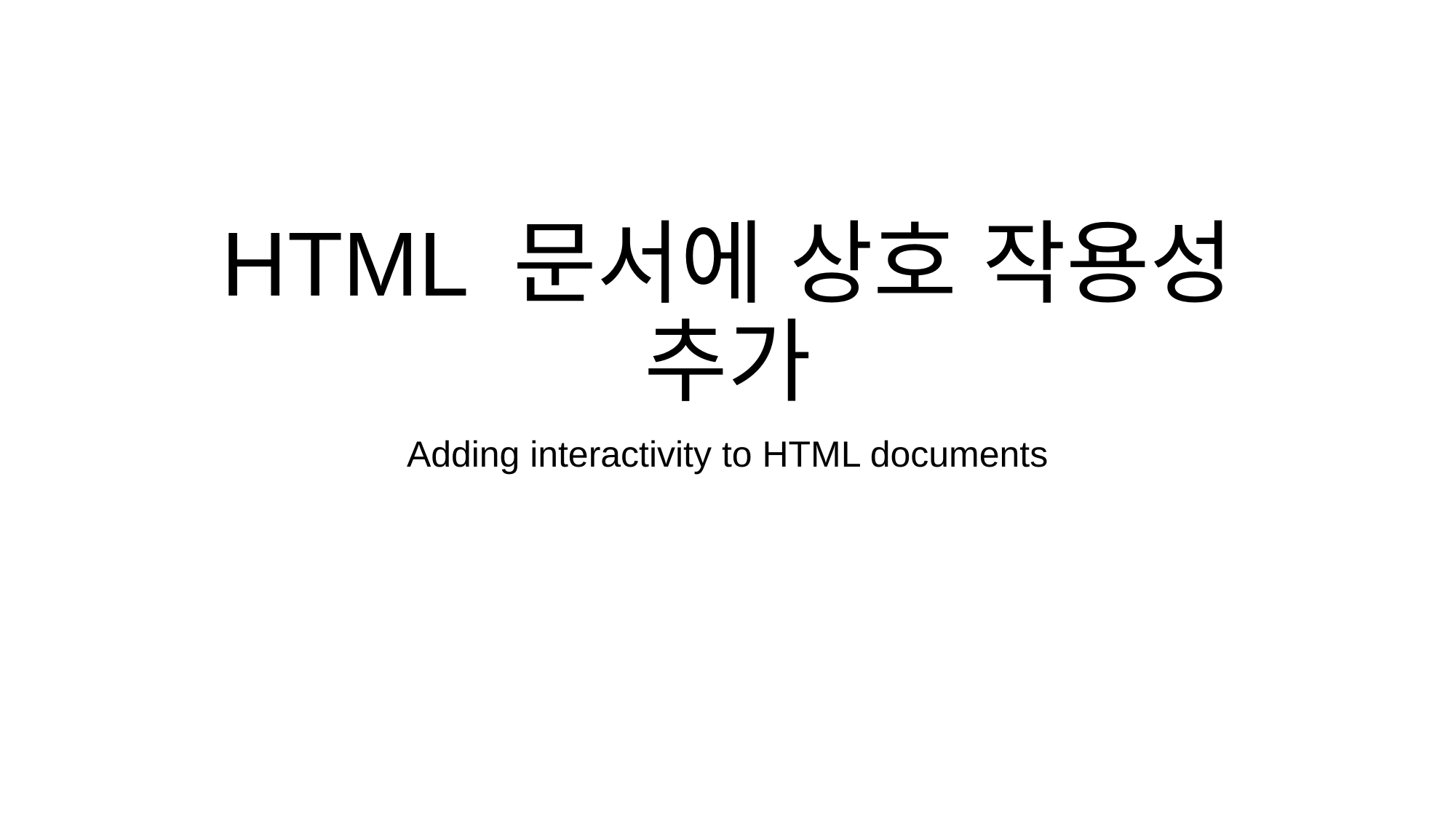

# HTML 문서에 상호 작용성 추가
Adding interactivity to HTML documents